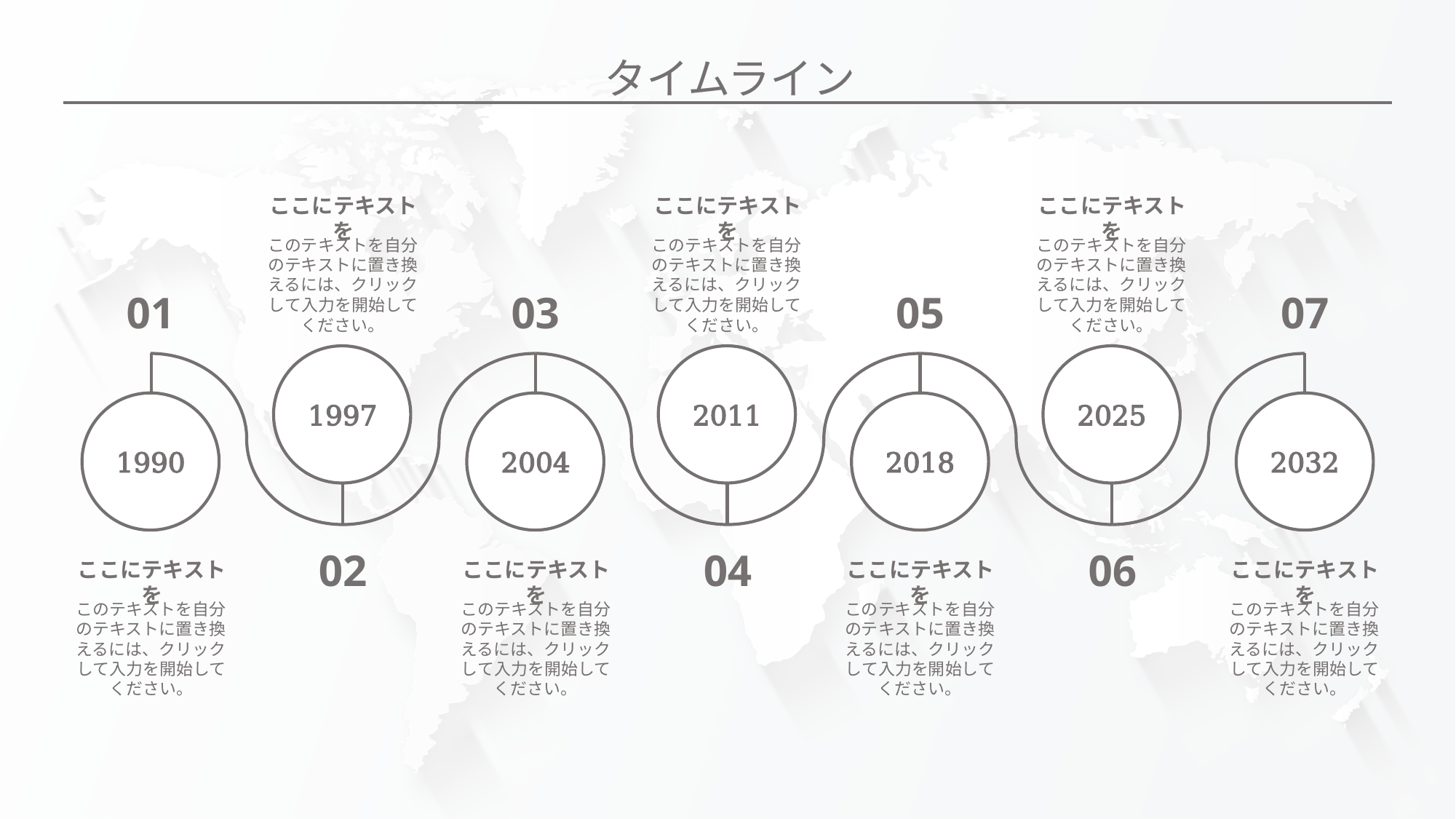

タイムライン
ここにテキストを
ここにテキストを
このテキストを自分のテキストに置き換えるには、クリックして入力を開始してください。
ここにテキストを
このテキストを自分のテキストに置き換えるには、クリックして入力を開始してください。
このテキストを自分のテキストに置き換えるには、クリックして入力を開始してください。
01
03
05
07

1997
2011
2025
1990
2004
2018
2032
02
04
06
ここにテキストを
このテキストを自分のテキストに置き換えるには、クリックして入力を開始してください。
ここにテキストを
このテキストを自分のテキストに置き換えるには、クリックして入力を開始してください。
ここにテキストを
このテキストを自分のテキストに置き換えるには、クリックして入力を開始してください。
ここにテキストを
このテキストを自分のテキストに置き換えるには、クリックして入力を開始してください。